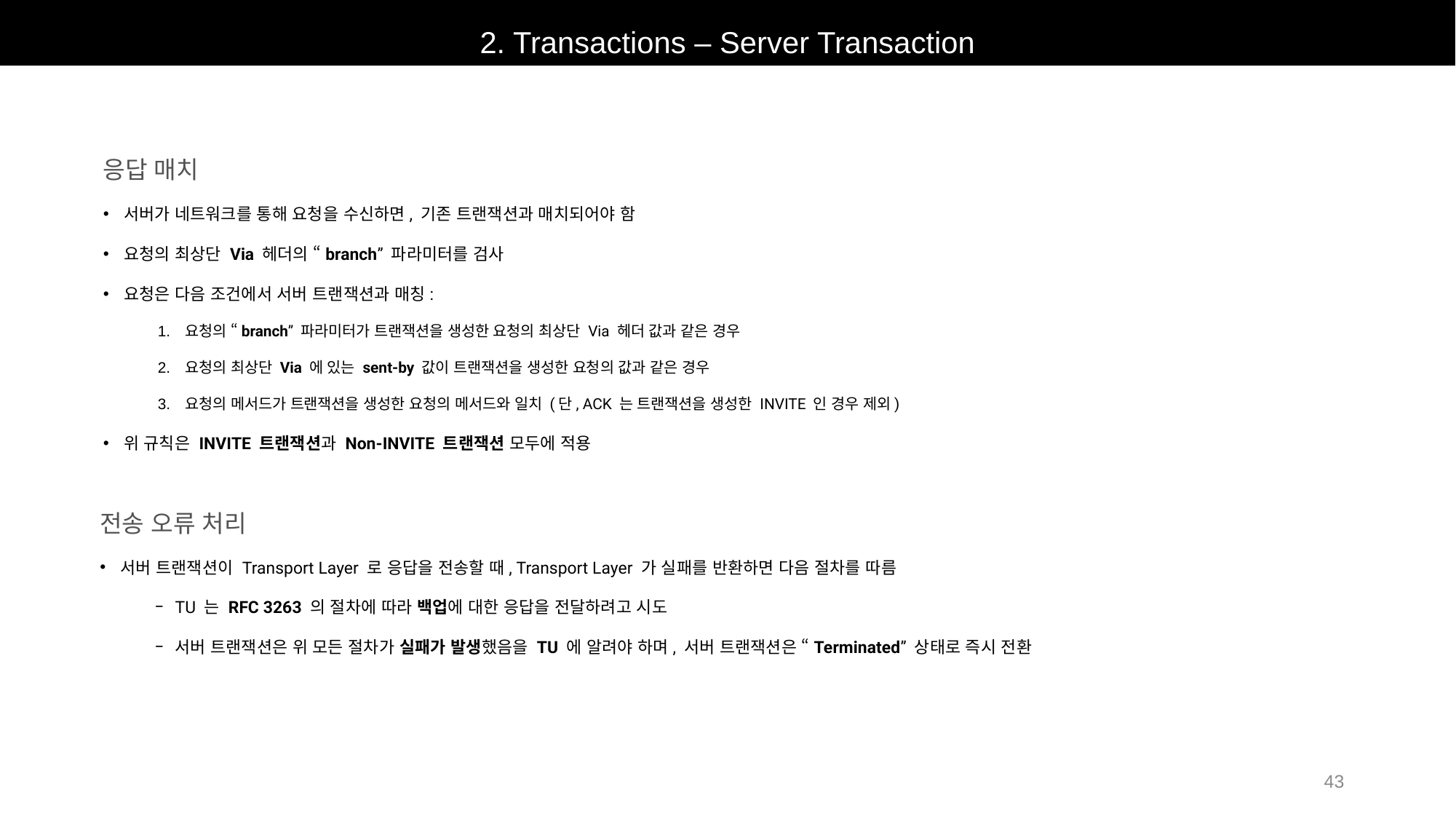

# 2. Transactions – Server Transaction
응답 매치
서버가 네트워크를 통해 요청을 수신하면, 기존 트랜잭션과 매치되어야 함
요청의 최상단 Via 헤더의 “branch” 파라미터를 검사
요청은 다음 조건에서 서버 트랜잭션과 매칭:
요청의 “branch” 파라미터가 트랜잭션을 생성한 요청의 최상단 Via 헤더 값과 같은 경우
요청의 최상단 Via 에 있는 sent-by 값이 트랜잭션을 생성한 요청의 값과 같은 경우
요청의 메서드가 트랜잭션을 생성한 요청의 메서드와 일치 (단, ACK 는 트랜잭션을 생성한 INVITE 인 경우 제외)
위 규칙은 INVITE 트랜잭션과 Non-INVITE 트랜잭션 모두에 적용
전송 오류 처리
서버 트랜잭션이 Transport Layer 로 응답을 전송할 때, Transport Layer 가 실패를 반환하면 다음 절차를 따름
TU 는 RFC 3263 의 절차에 따라 백업에 대한 응답을 전달하려고 시도
서버 트랜잭션은 위 모든 절차가 실패가 발생했음을 TU 에 알려야 하며, 서버 트랜잭션은 “Terminated” 상태로 즉시 전환
43